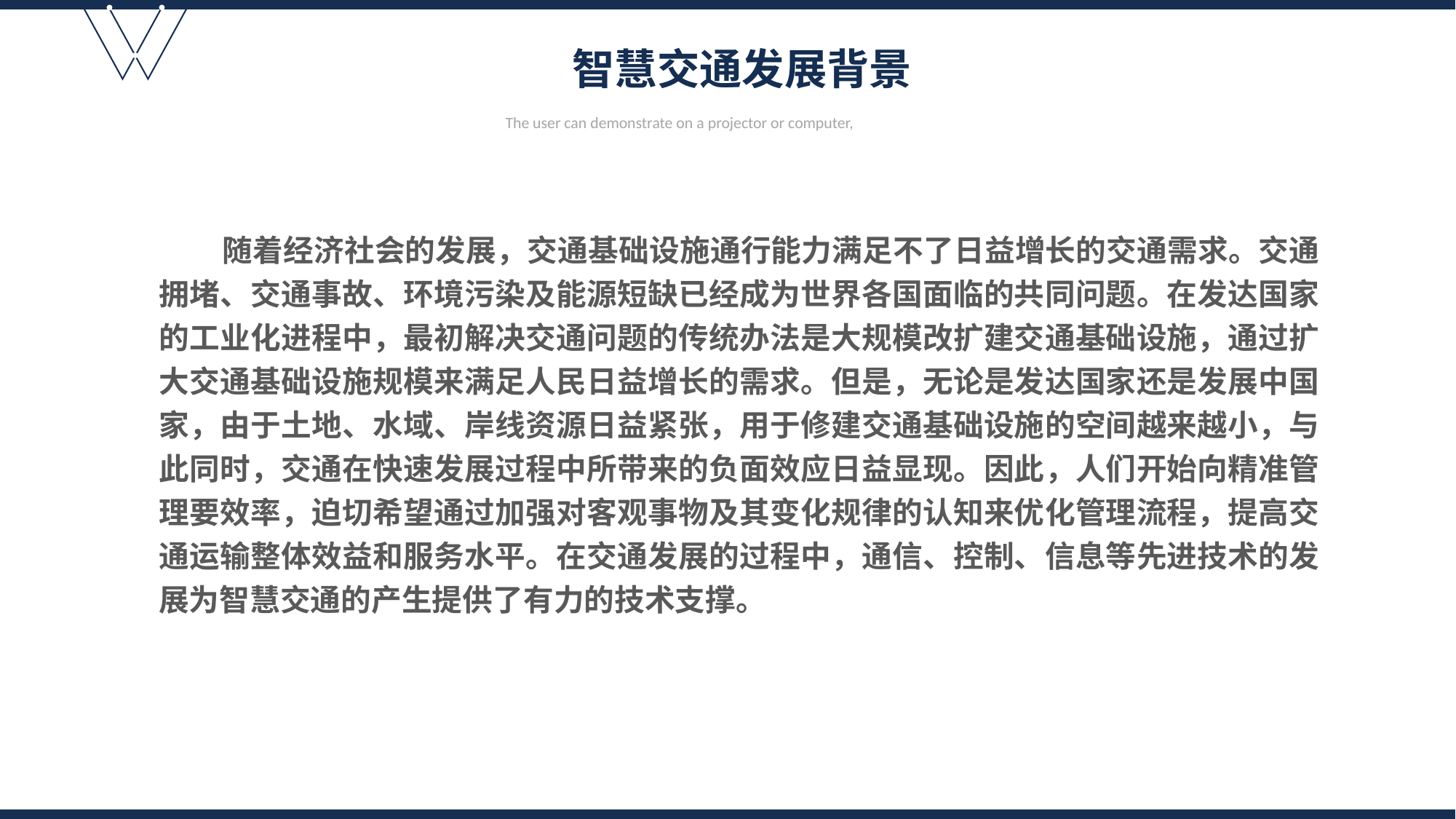

智慧交通发展背景
The user can demonstrate on a projector or computer,
        随着经济社会的发展，交通基础设施通行能力满足不了日益增长的交通需求。交通拥堵、交通事故、环境污染及能源短缺已经成为世界各国面临的共同问题。在发达国家的工业化进程中，最初解决交通问题的传统办法是大规模改扩建交通基础设施，通过扩大交通基础设施规模来满足人民日益增长的需求。但是，无论是发达国家还是发展中国家，由于土地、水域、岸线资源日益紧张，用于修建交通基础设施的空间越来越小，与此同时，交通在快速发展过程中所带来的负面效应日益显现。因此，人们开始向精准管理要效率，迫切希望通过加强对客观事物及其变化规律的认知来优化管理流程，提高交通运输整体效益和服务水平。在交通发展的过程中，通信、控制、信息等先进技术的发展为智慧交通的产生提供了有力的技术支撑。